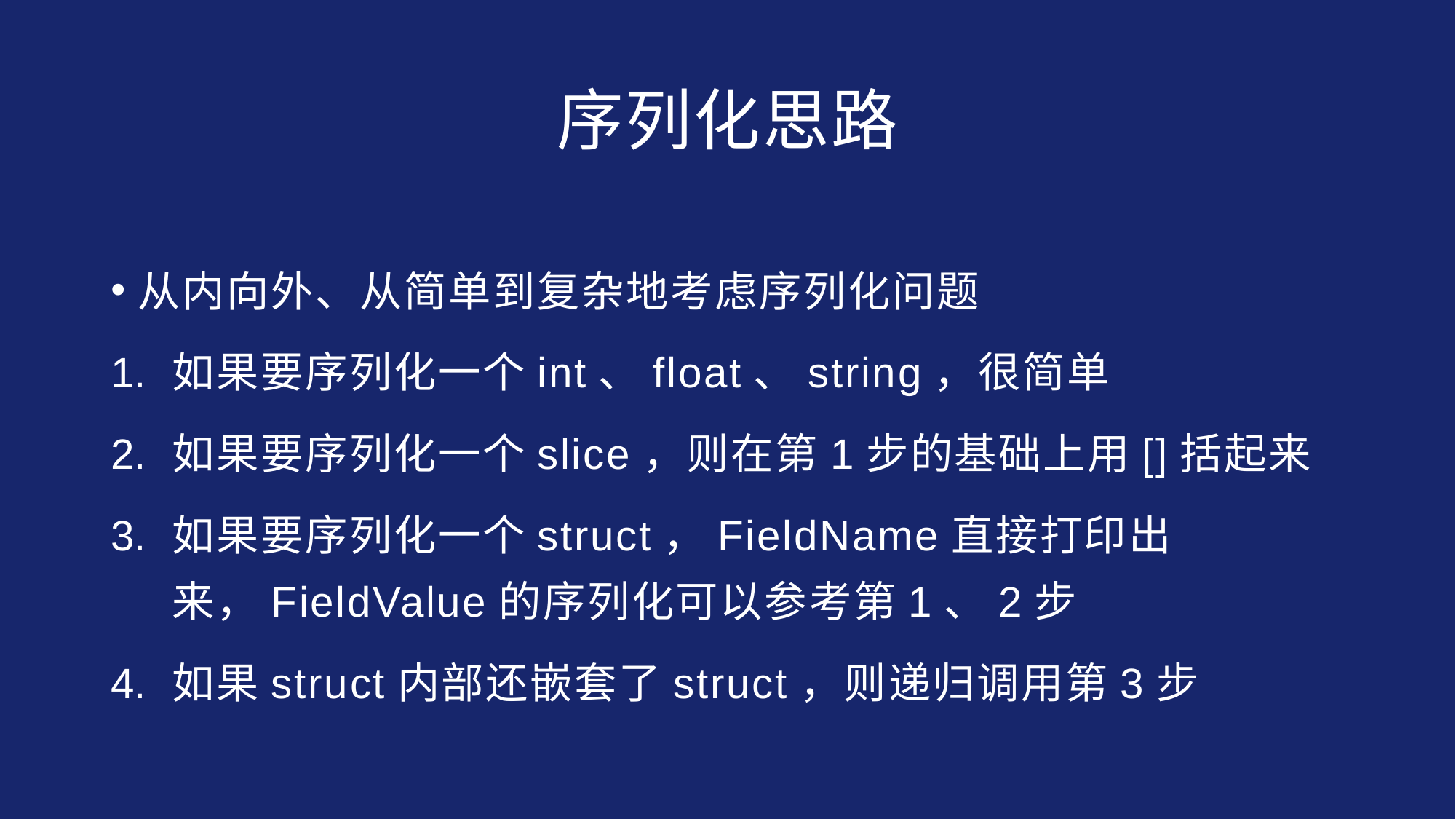

# 序列化思路
从内向外、从简单到复杂地考虑序列化问题
如果要序列化一个int、float、string，很简单
如果要序列化一个slice，则在第1步的基础上用[]括起来
如果要序列化一个struct，FieldName直接打印出来，FieldValue的序列化可以参考第1、2步
如果struct内部还嵌套了struct，则递归调用第3步